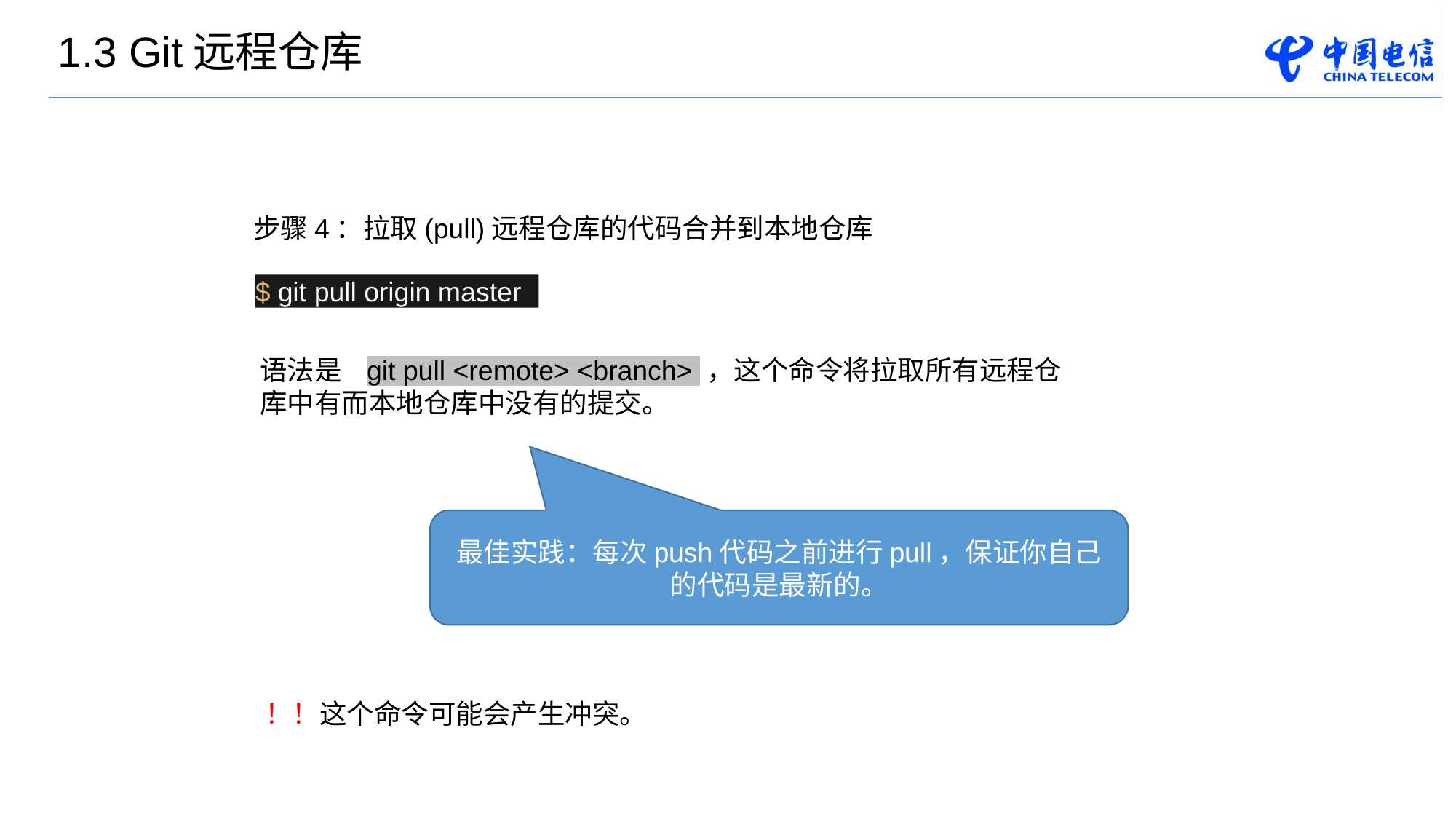

1.3 Git远程仓库
步骤4：拉取(pull)远程仓库的代码合并到本地仓库
$ git pull origin master
语法是   git pull <remote> <branch> ，这个命令将拉取所有远程仓库中有而本地仓库中没有的提交。
最佳实践：每次push代码之前进行pull，保证你自己的代码是最新的。
！！这个命令可能会产生冲突。